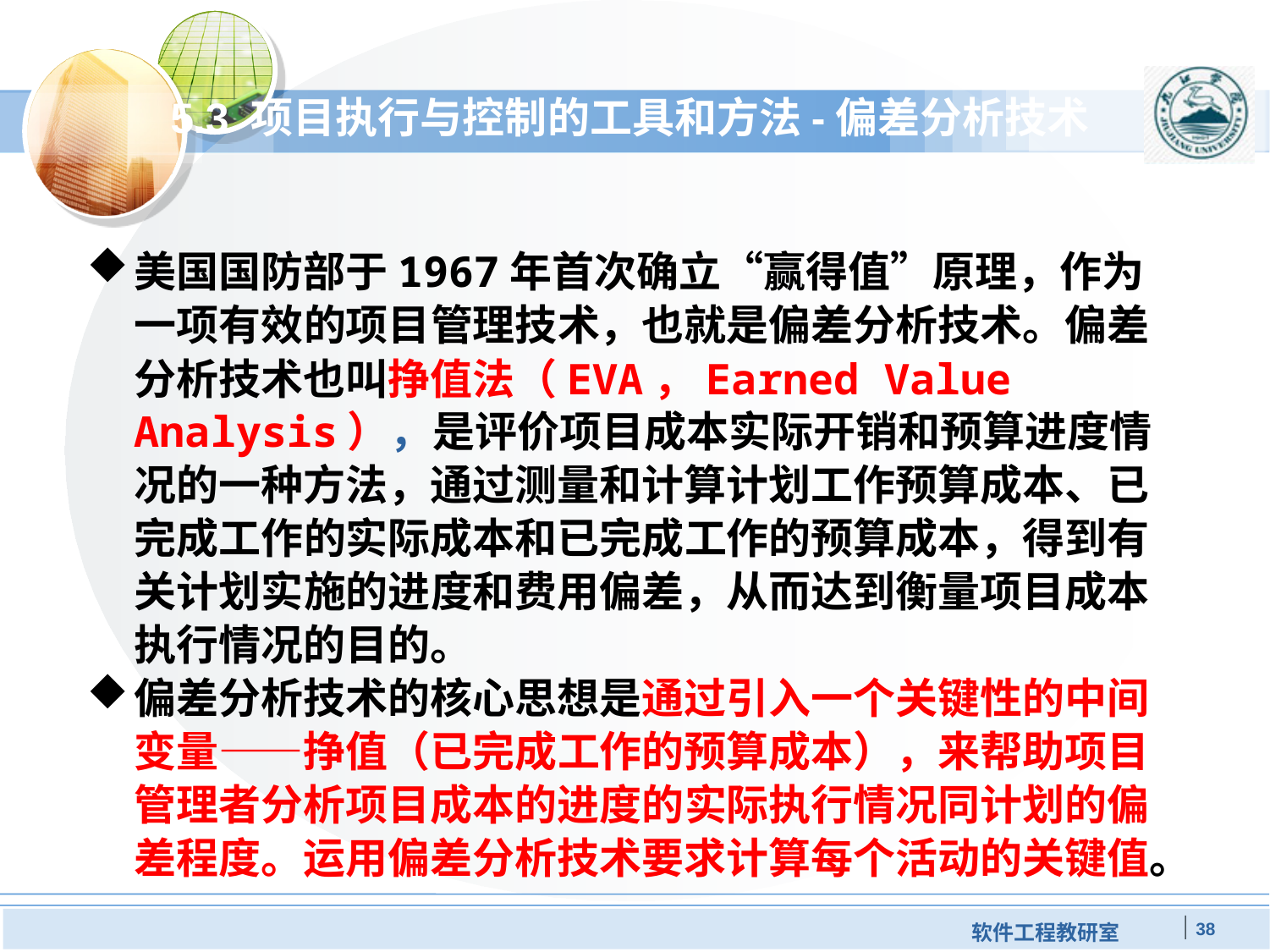

# 5.3 项目执行与控制的工具和方法-偏差分析技术
美国国防部于1967年首次确立“赢得值”原理，作为一项有效的项目管理技术，也就是偏差分析技术。偏差分析技术也叫挣值法（EVA，Earned Value Analysis），是评价项目成本实际开销和预算进度情况的一种方法，通过测量和计算计划工作预算成本、已完成工作的实际成本和已完成工作的预算成本，得到有关计划实施的进度和费用偏差，从而达到衡量项目成本执行情况的目的。
偏差分析技术的核心思想是通过引入一个关键性的中间变量——挣值（已完成工作的预算成本），来帮助项目管理者分析项目成本的进度的实际执行情况同计划的偏差程度。运用偏差分析技术要求计算每个活动的关键值。